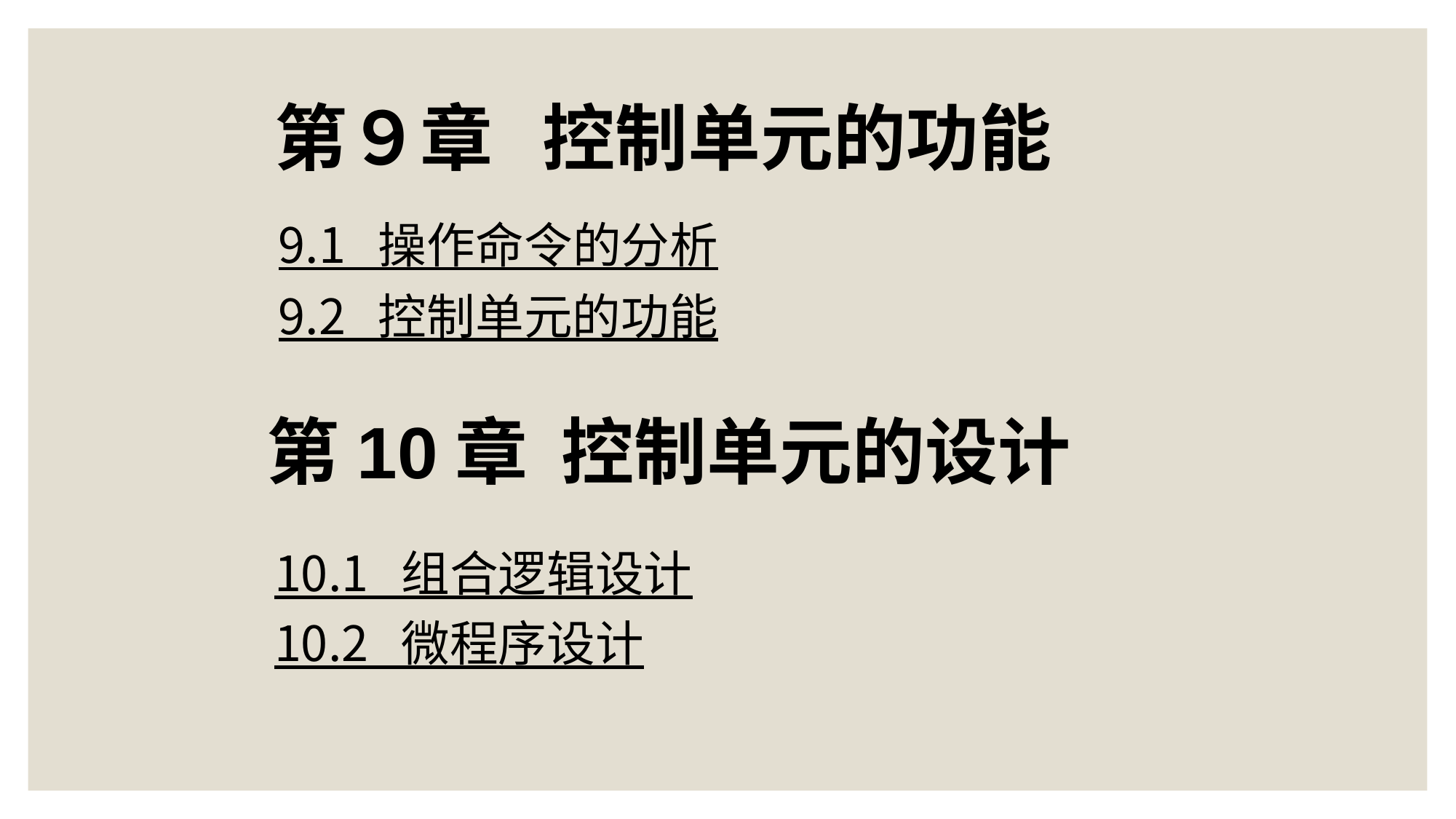

# 第９章   控制单元的功能
9.1   操作命令的分析
9.2   控制单元的功能
第10章  控制单元的设计
10.1   组合逻辑设计
10.2   微程序设计